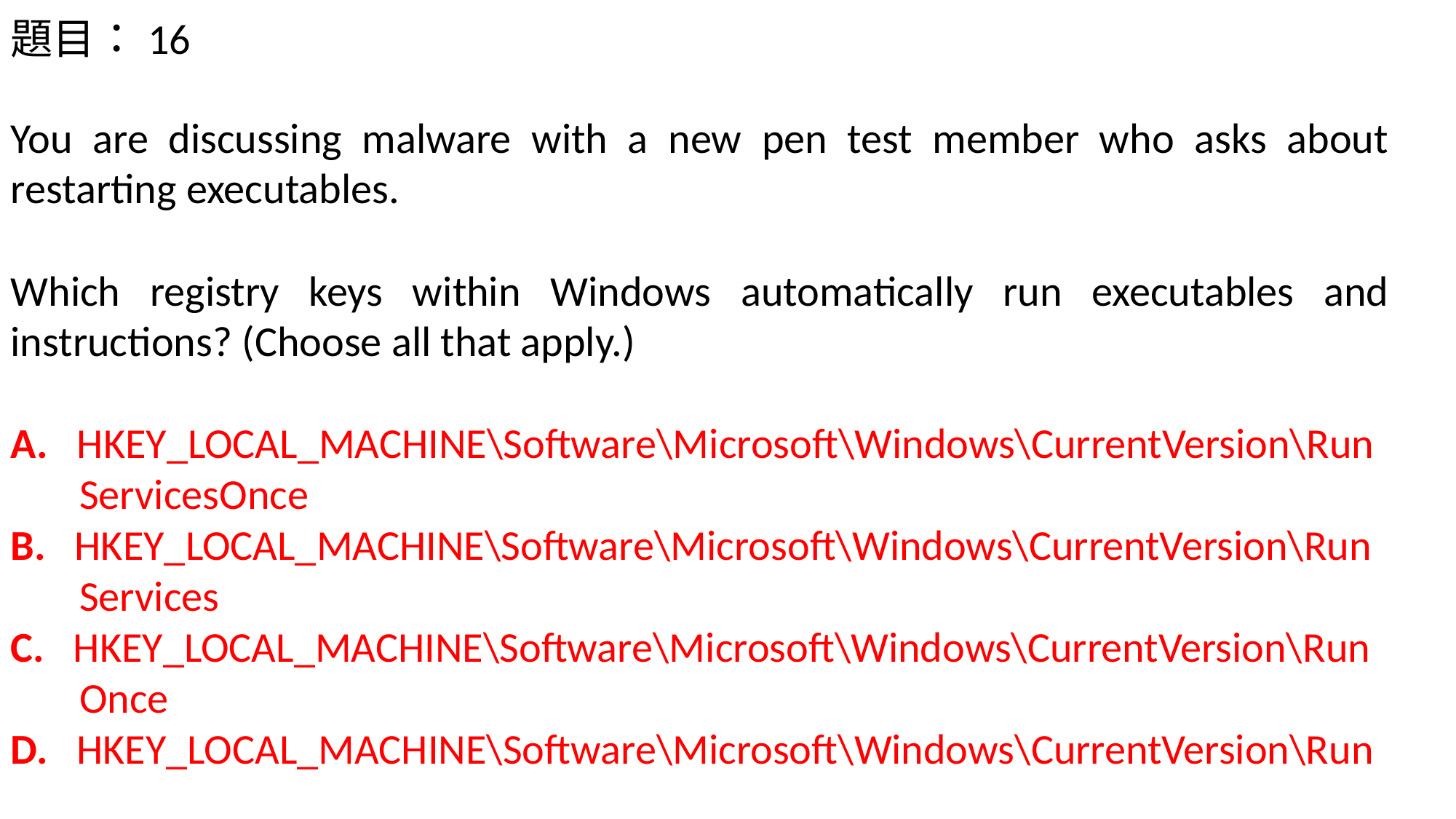

題目：16

You are discussing malware with a new pen test member who asks about restarting executables.

Which registry keys within Windows automatically run executables and instructions? (Choose all that apply.)

A.   HKEY_LOCAL_MACHINE\Software\Microsoft\Windows\CurrentVersion\Run
ServicesOnce
B.   HKEY_LOCAL_MACHINE\Software\Microsoft\Windows\CurrentVersion\Run
Services
C.   HKEY_LOCAL_MACHINE\Software\Microsoft\Windows\CurrentVersion\Run
Once
D.   HKEY_LOCAL_MACHINE\Software\Microsoft\Windows\CurrentVersion\Run